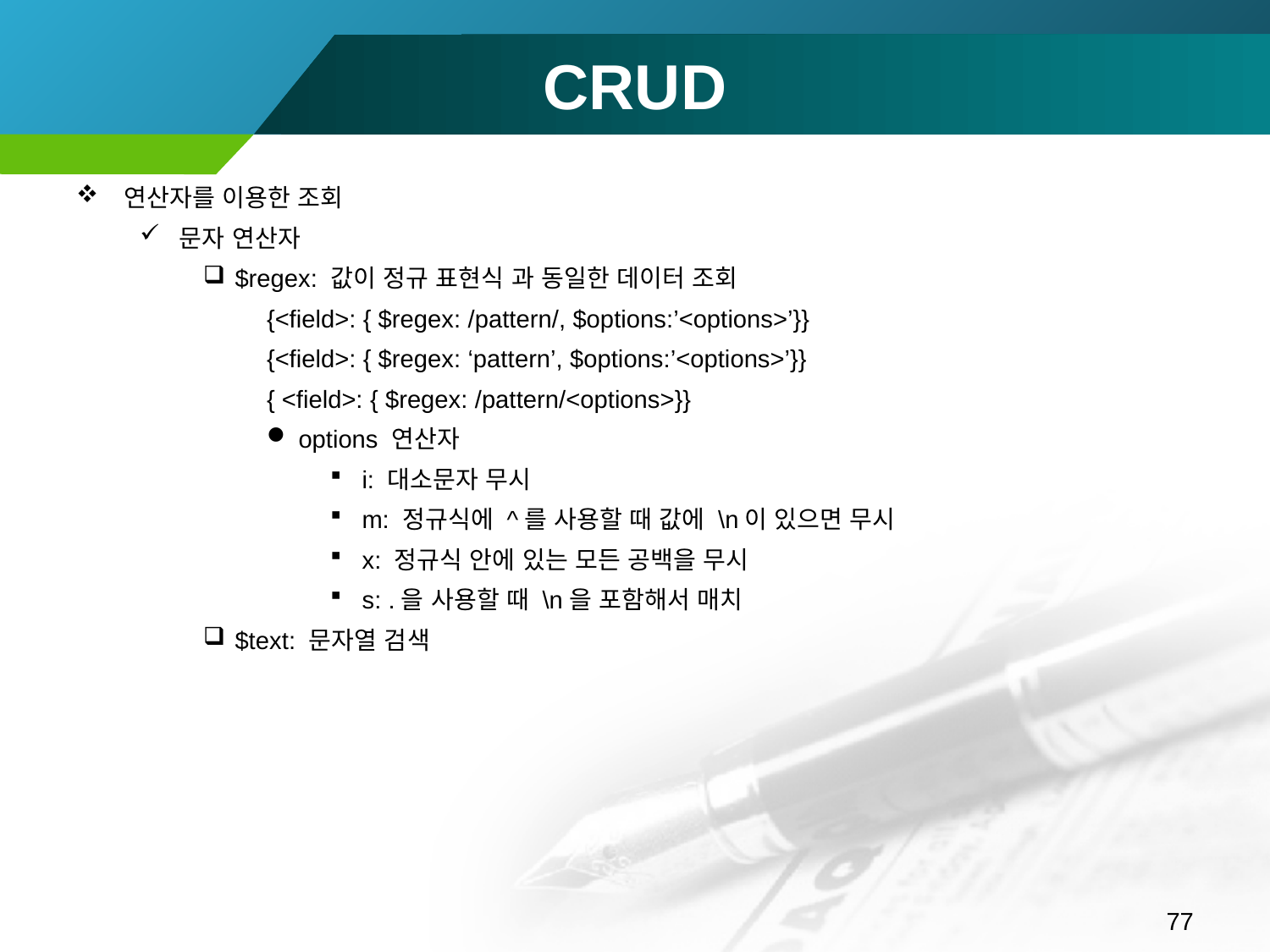

# CRUD
연산자를 이용한 조회
문자 연산자
$regex: 값이 정규 표현식 과 동일한 데이터 조회
{<field>: { $regex: /pattern/, $options:’<options>’}}
{<field>: { $regex: ‘pattern’, $options:’<options>’}}
{ <field>: { $regex: /pattern/<options>}}
options 연산자
i: 대소문자 무시
m: 정규식에 ^를 사용할 때 값에 \n이 있으면 무시
x: 정규식 안에 있는 모든 공백을 무시
s: .을 사용할 때 \n을 포함해서 매치
$text: 문자열 검색
77